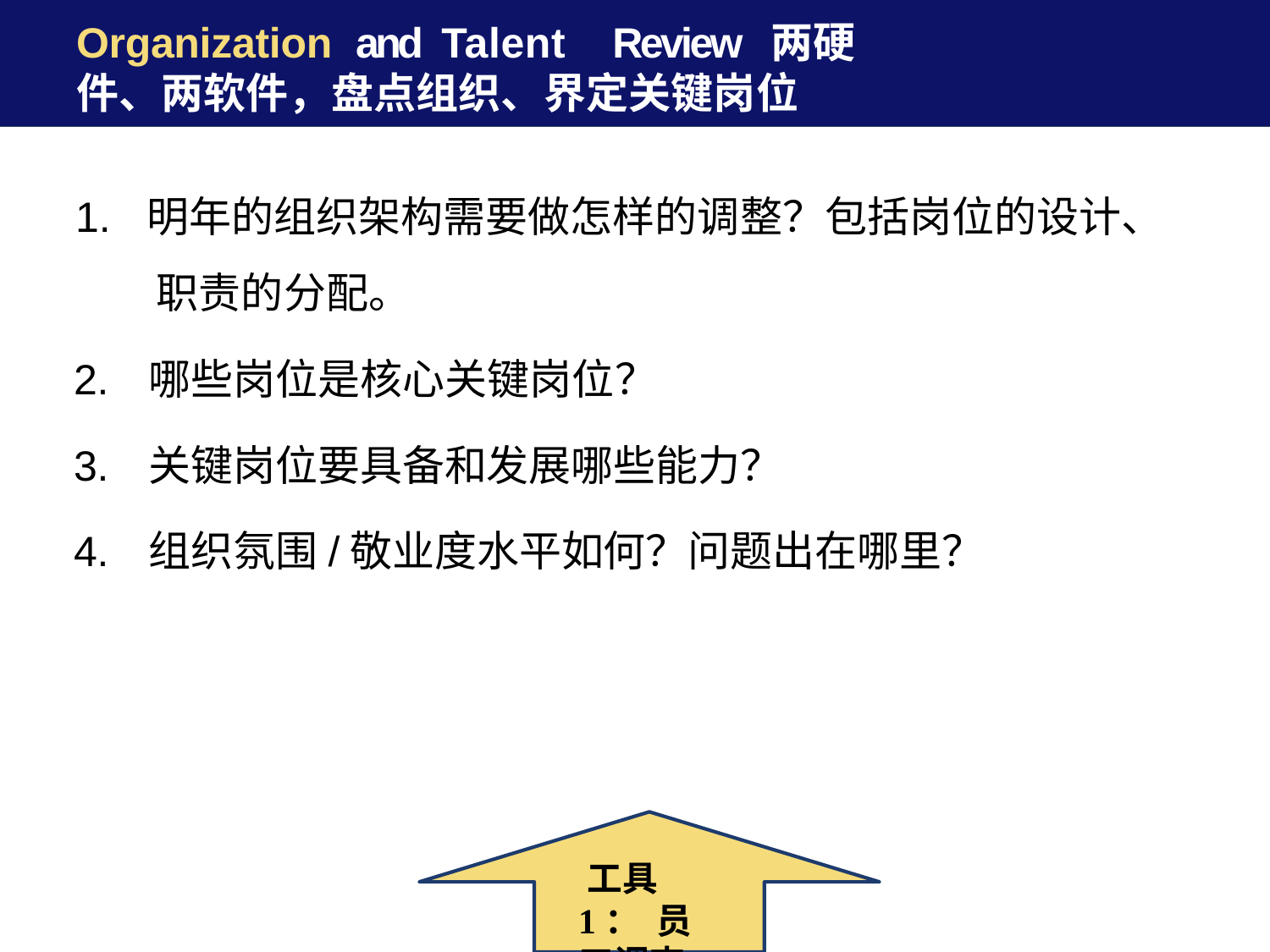

# Organization	and	Talent	Review  两硬件、两软件，盘点组织、界定关键岗位

1.	明年的组织架构需要做怎样的调整？包括岗位的设计、  职责的分配。
2.	哪些岗位是核心关键岗位？
3.	关键岗位要具备和发展哪些能力？
4.	组织氛围/敬业度水平如何？问题出在哪里？

工具1：  员工调查